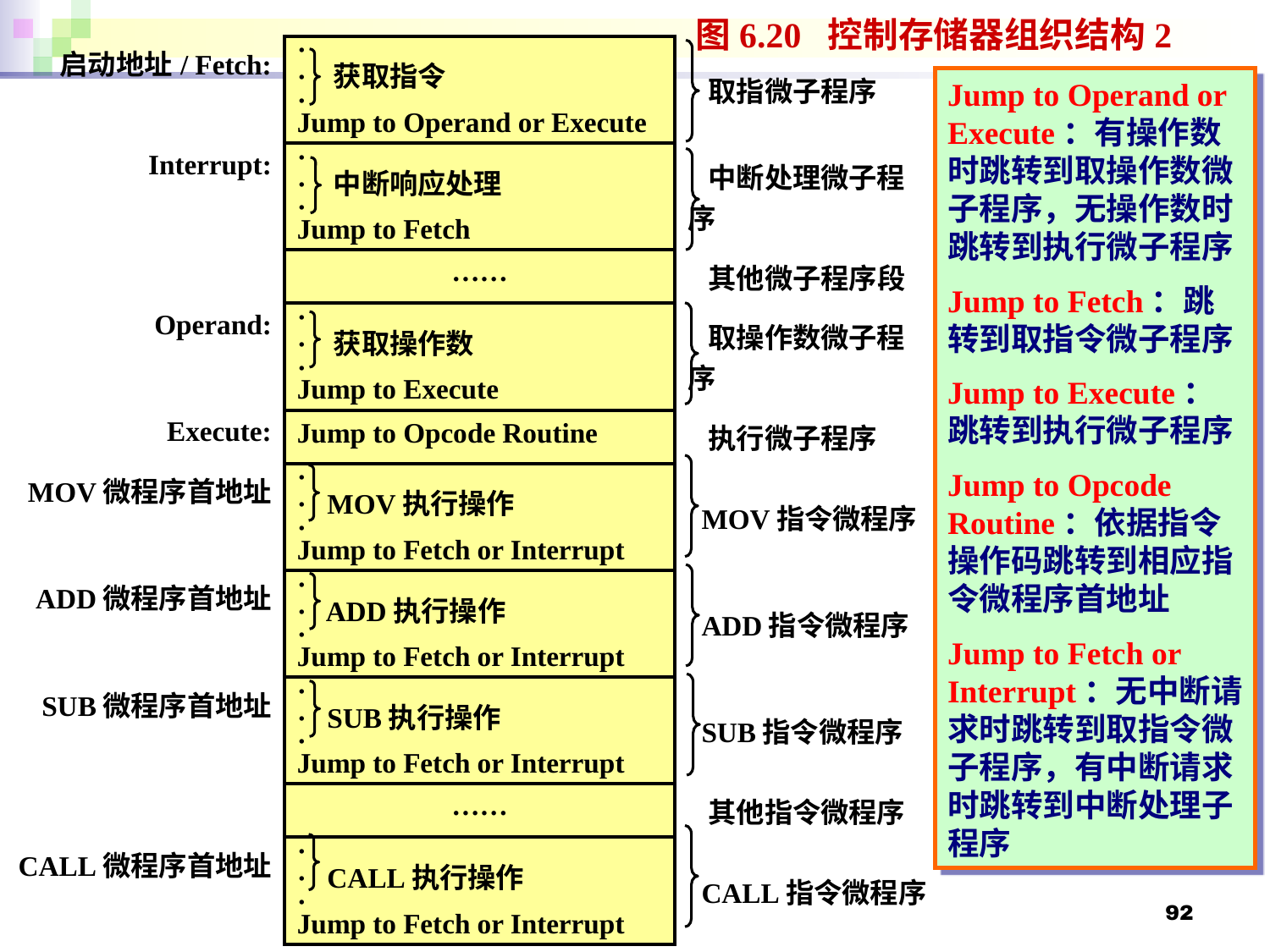

图6.20  控制存储器组织结构2
| 启动地址/ Fetch: | · · 获取指令 · Jump to Operand or Execute | 取指微子程序 |
| --- | --- | --- |
| Interrupt: | · · 中断响应处理 · Jump to Fetch | 中断处理微子程序 |
|  | …… | 其他微子程序段 |
| Operand: | · · 获取操作数 · Jump to Execute | 取操作数微子程序 |
| Execute: | Jump to Opcode Routine | 执行微子程序 |
| MOV微程序首地址 | · · MOV执行操作 · Jump to Fetch or Interrupt | MOV指令微程序 |
| ADD微程序首地址 | · · ADD执行操作 · Jump to Fetch or Interrupt | ADD指令微程序 |
| SUB微程序首地址 | · · SUB执行操作 · Jump to Fetch or Interrupt | SUB指令微程序 |
|  | …… | 其他指令微程序 |
| CALL微程序首地址 | · · CALL执行操作 · Jump to Fetch or Interrupt | CALL指令微程序 |

Jump to Operand or Execute：有操作数时跳转到取操作数微子程序，无操作数时跳转到执行微子程序
Jump to Fetch：跳转到取指令微子程序
Jump to Execute：跳转到执行微子程序
Jump to Opcode Routine：依据指令操作码跳转到相应指令微程序首地址
Jump to Fetch or Interrupt：无中断请求时跳转到取指令微子程序，有中断请求时跳转到中断处理子程序

92